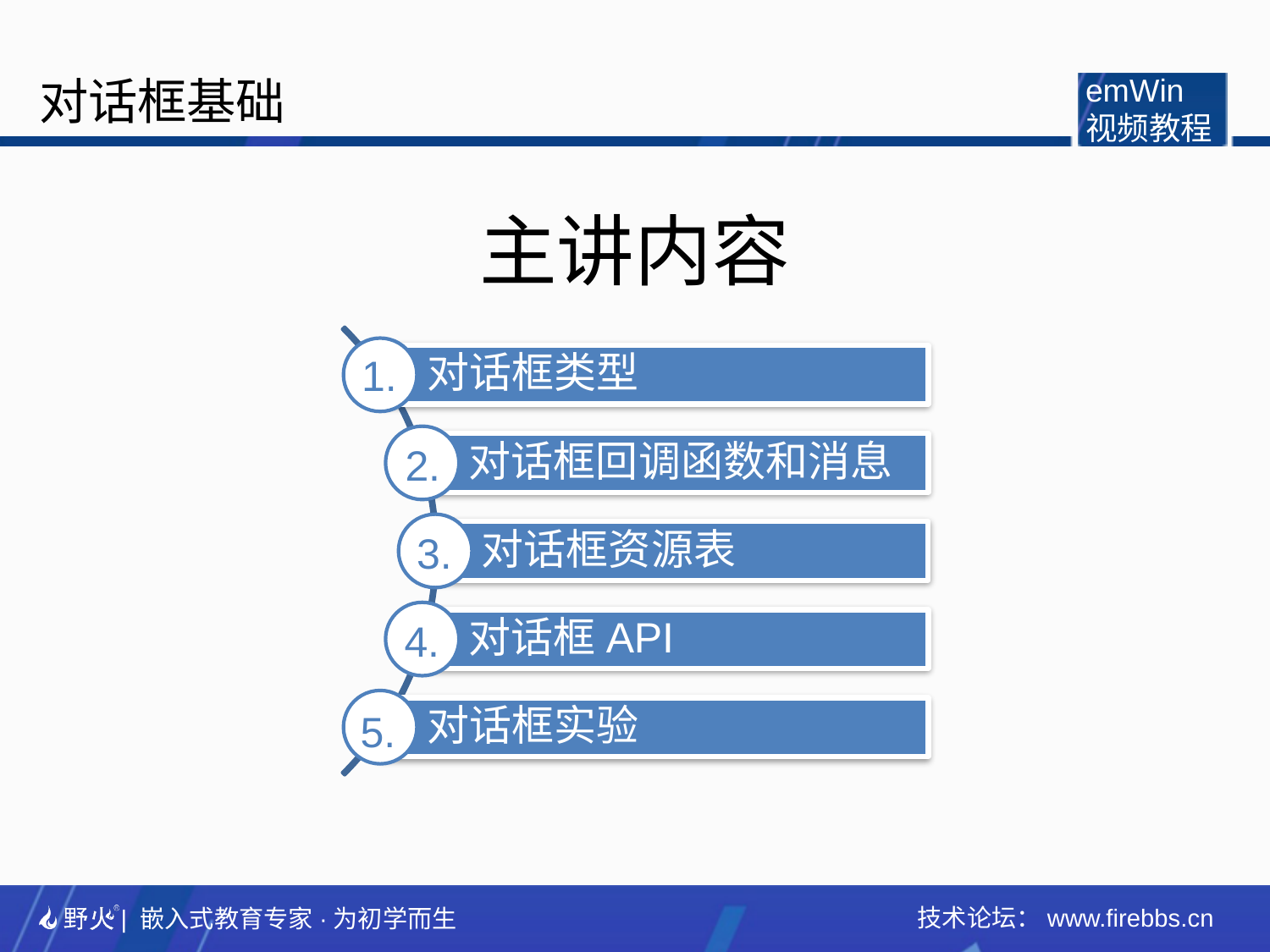

对话框基础
emWin
视频教程
主讲内容
对话框类型
对话框回调函数和消息
对话框资源表
对话框API
对话框实验
1.
2.
3.
4.
5.